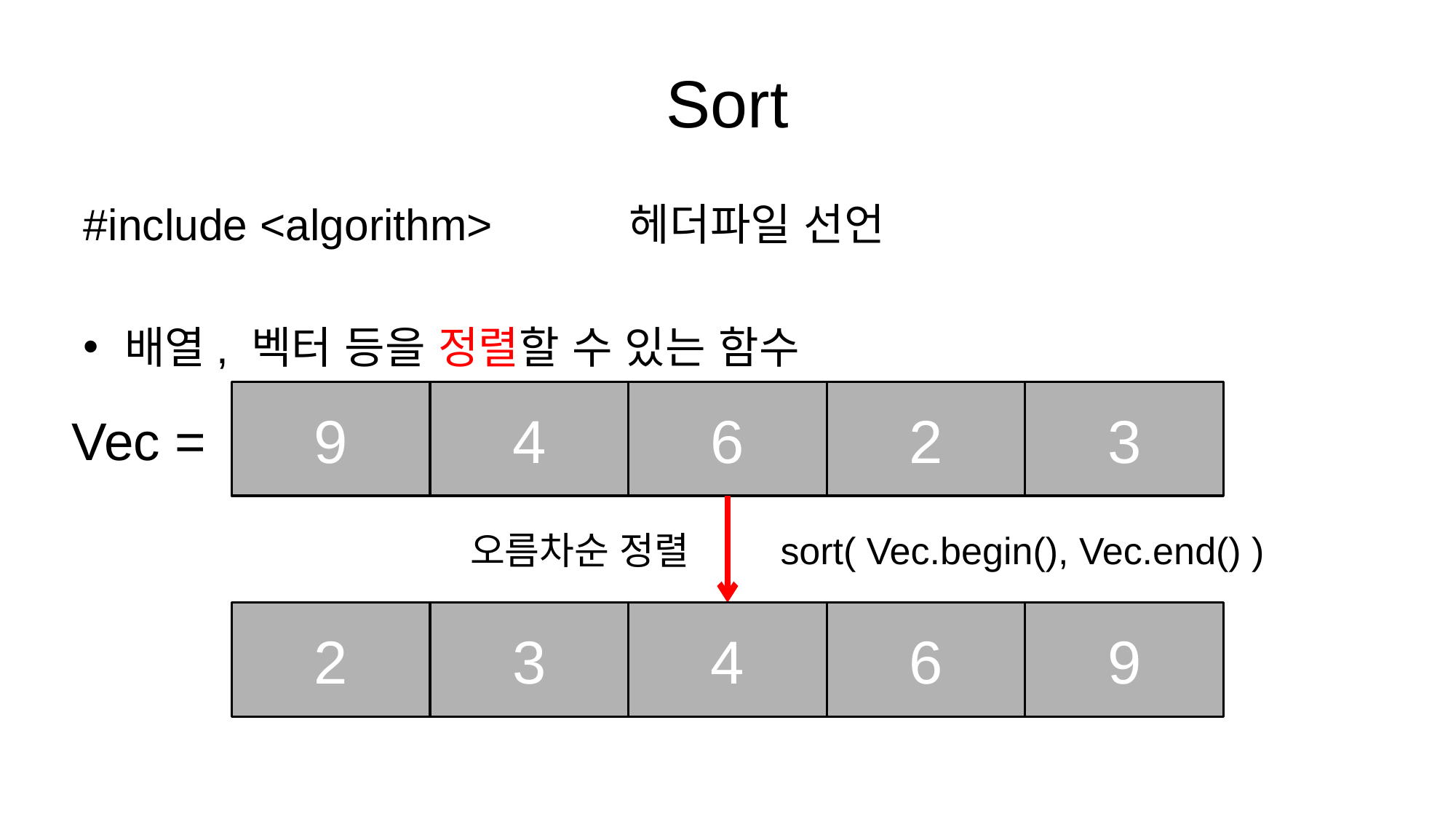

# Sort
#include <algorithm>		헤더파일 선언

배열, 벡터 등을 정렬할 수 있는 함수

9
4
6
2
3
Vec =
오름차순 정렬
sort( Vec.begin(), Vec.end() )
2
3
4
6
9